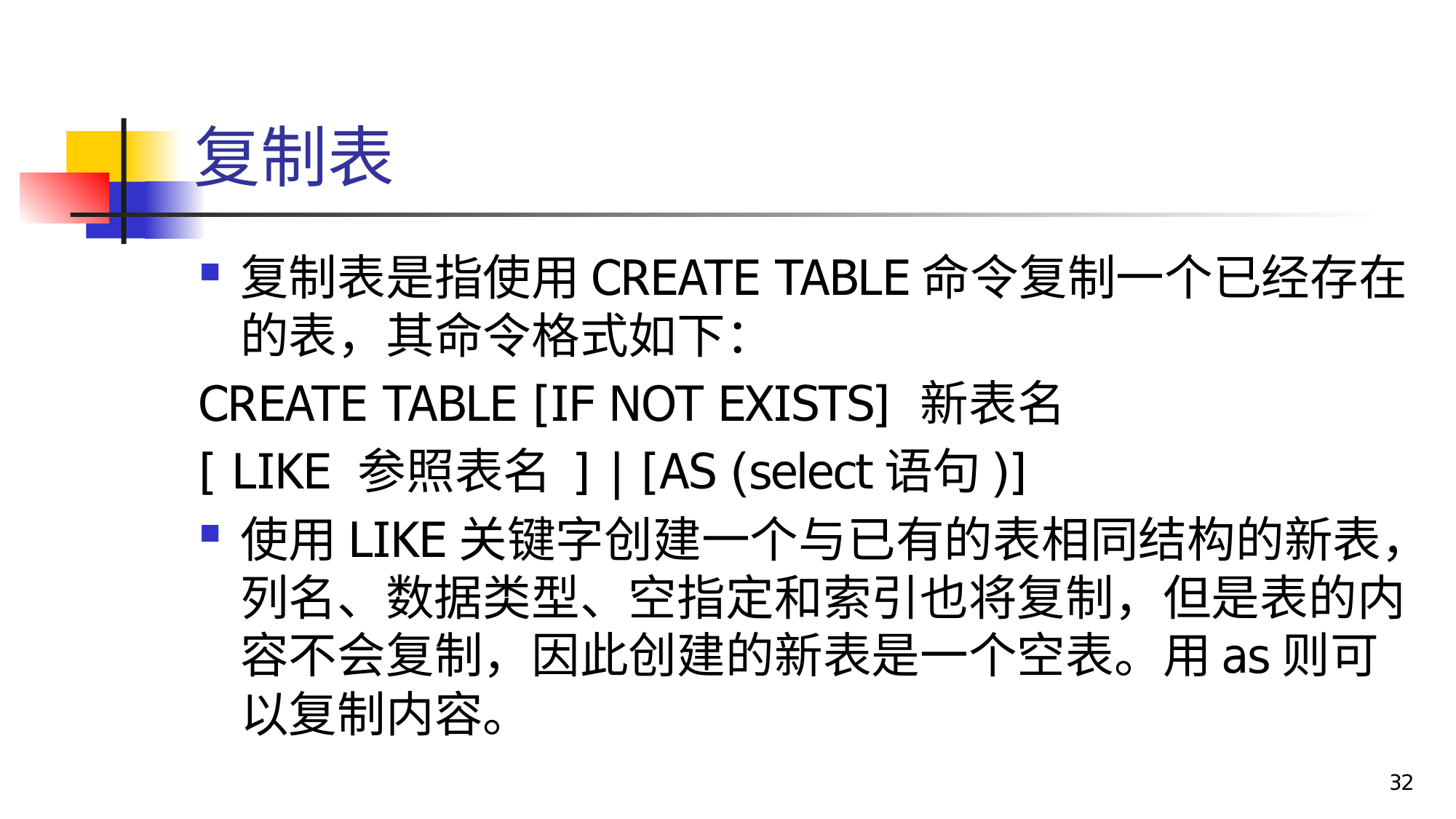

# 复制表
复制表是指使用CREATE TABLE命令复制一个已经存在的表，其命令格式如下：
CREATE TABLE [IF NOT EXISTS] 新表名
[ LIKE 参照表名 ] | [AS (select语句)]
使用LIKE关键字创建一个与已有的表相同结构的新表，列名、数据类型、空指定和索引也将复制，但是表的内容不会复制，因此创建的新表是一个空表。用as则可以复制内容。

32